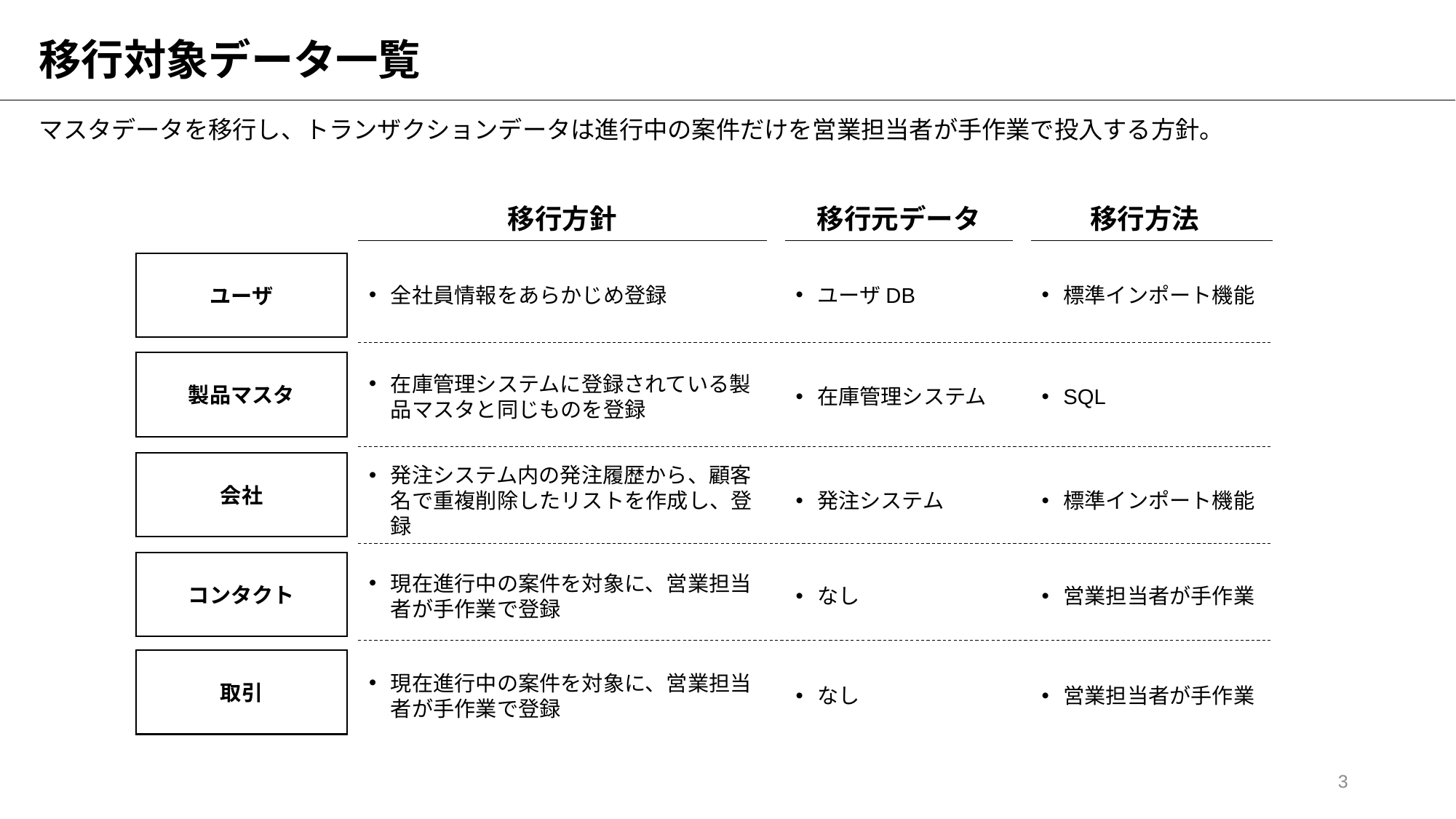

# 移行対象データ一覧
マスタデータを移行し、トランザクションデータは進行中の案件だけを営業担当者が手作業で投入する方針。
移行方針
移行元データ
移行方法
ユーザDB
在庫管理システム
発注システム
なし
なし
標準インポート機能
SQL
標準インポート機能
営業担当者が手作業
営業担当者が手作業
ユーザ
全社員情報をあらかじめ登録
製品マスタ
在庫管理システムに登録されている製品マスタと同じものを登録
会社
発注システム内の発注履歴から、顧客名で重複削除したリストを作成し、登録
コンタクト
現在進行中の案件を対象に、営業担当者が手作業で登録
取引
現在進行中の案件を対象に、営業担当者が手作業で登録
3